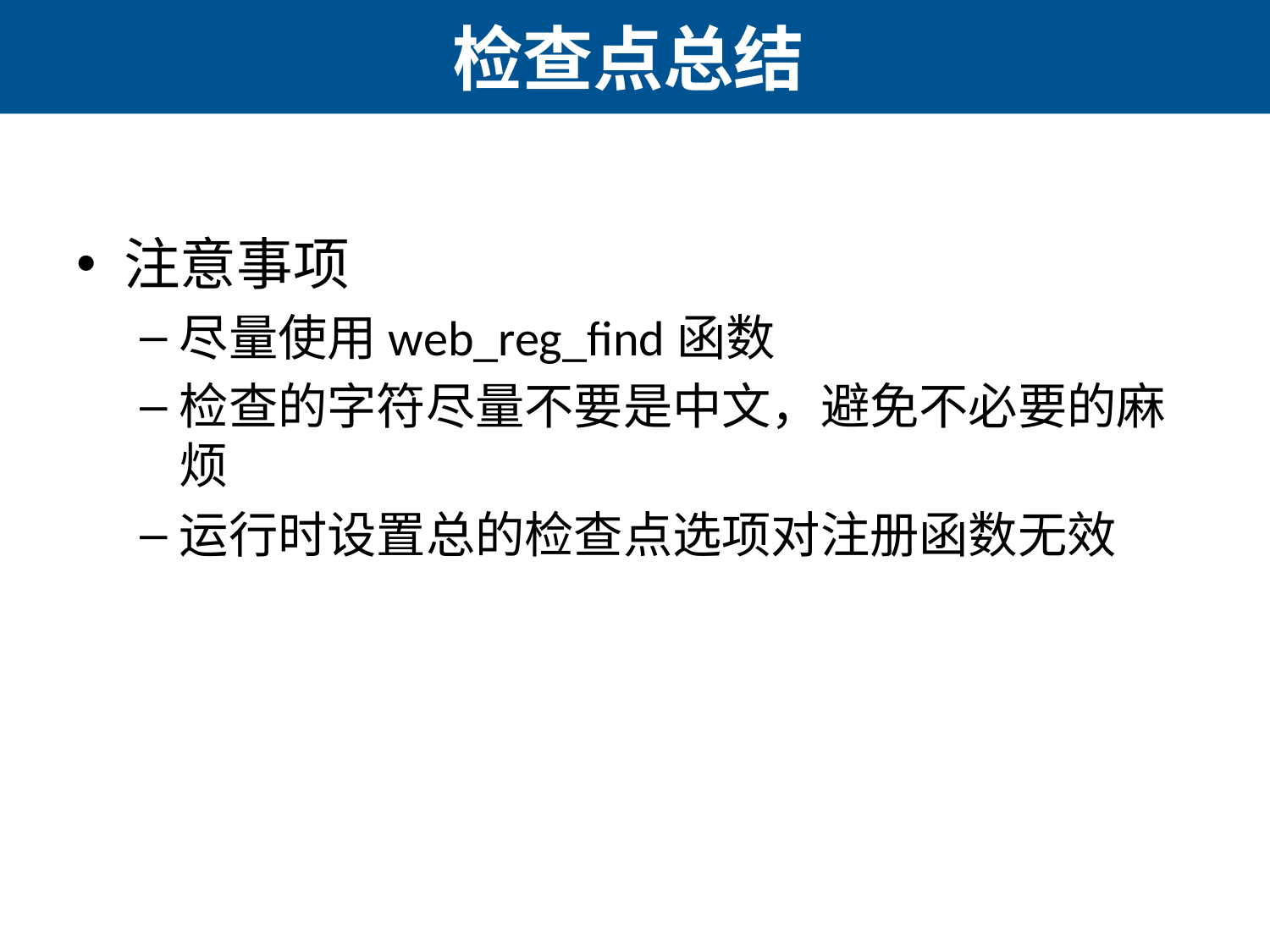

# 检查点总结
注意事项
尽量使用web_reg_find函数
检查的字符尽量不要是中文，避免不必要的麻烦
运行时设置总的检查点选项对注册函数无效